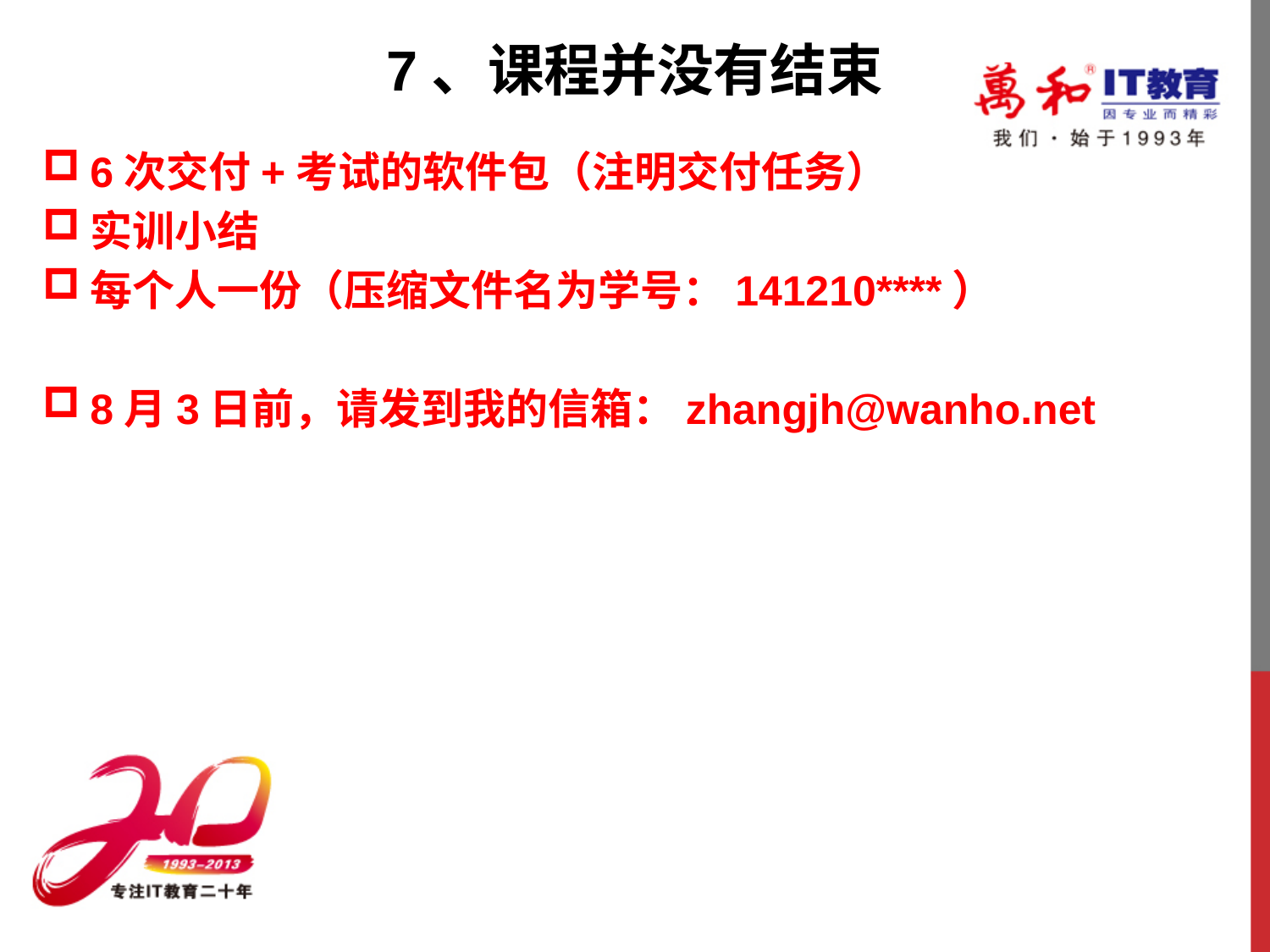

# 7、课程并没有结束
6次交付+考试的软件包（注明交付任务）
实训小结
每个人一份（压缩文件名为学号：141210****）

8月3日前，请发到我的信箱：zhangjh@wanho.net